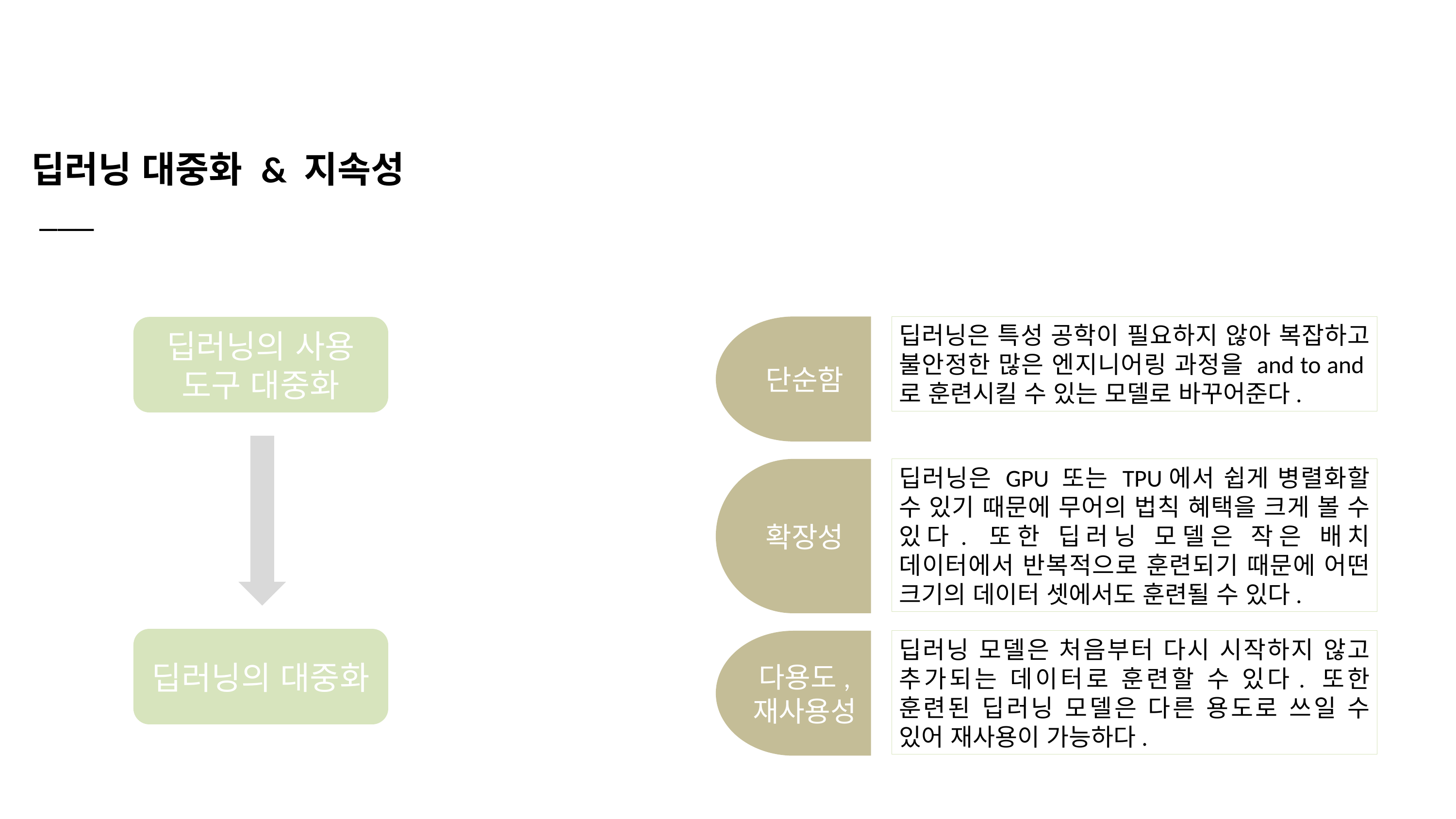

딥러닝 대중화 & 지속성
 ___

단순함
딥러닝은 특성 공학이 필요하지 않아 복잡하고 불안정한 많은 엔지니어링 과정을 and to and로 훈련시킬 수 있는 모델로 바꾸어준다.
딥러닝의 사용 도구 대중화
확장성
딥러닝은 GPU 또는 TPU에서 쉽게 병렬화할 수 있기 때문에 무어의 법칙 혜택을 크게 볼 수 있다. 또한 딥러닝 모델은 작은 배치 데이터에서 반복적으로 훈련되기 때문에 어떤 크기의 데이터 셋에서도 훈련될 수 있다.

딥러닝의 대중화
다용도,
재사용성
딥러닝 모델은 처음부터 다시 시작하지 않고 추가되는 데이터로 훈련할 수 있다. 또한 훈련된 딥러닝 모델은 다른 용도로 쓰일 수 있어 재사용이 가능하다.